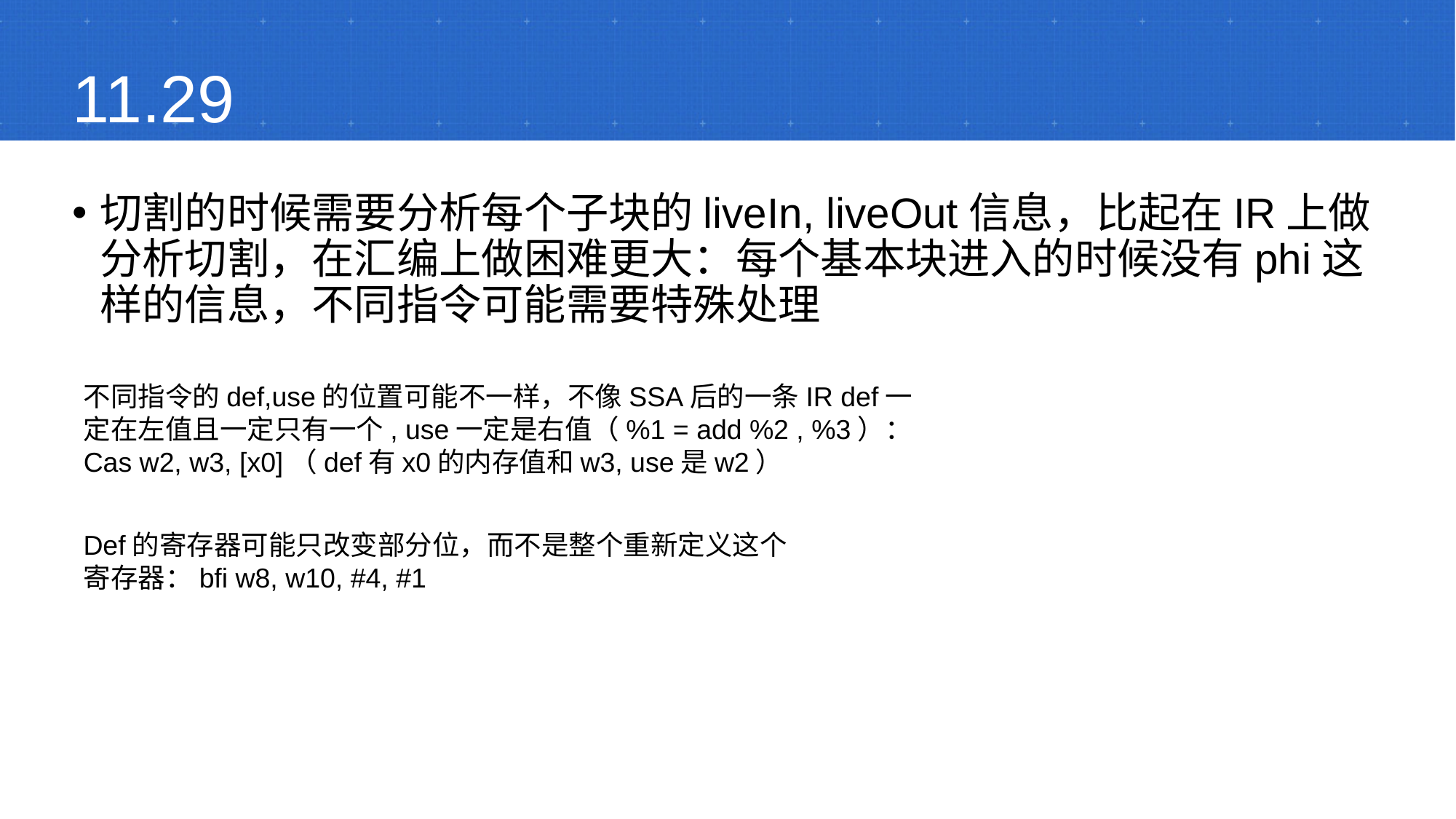

11.29
# 切割的时候需要分析每个子块的liveIn, liveOut信息，比起在IR上做分析切割，在汇编上做困难更大：每个基本块进入的时候没有phi这样的信息，不同指令可能需要特殊处理
不同指令的def,use的位置可能不一样，不像SSA后的一条IR def一定在左值且一定只有一个, use一定是右值（%1 = add %2 , %3）：
Cas w2, w3, [x0]（def有x0的内存值和w3, use是w2）
Def的寄存器可能只改变部分位，而不是整个重新定义这个寄存器：bfi w8, w10, #4, #1